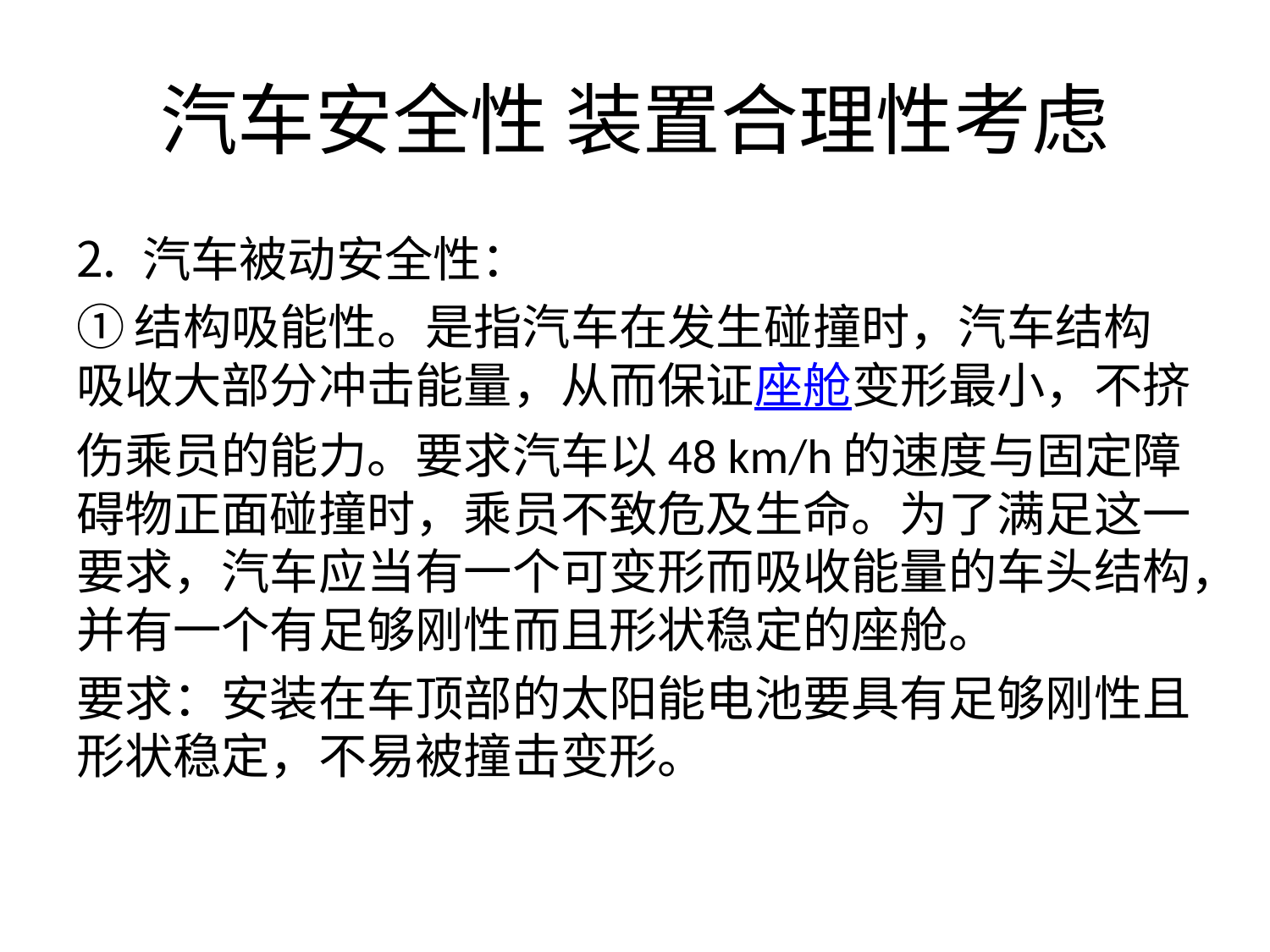

# 汽车安全性 装置合理性考虑
汽车被动安全性：
①结构吸能性。是指汽车在发生碰撞时，汽车结构吸收大部分冲击能量，从而保证座舱变形最小，不挤伤乘员的能力。要求汽车以48 km/h的速度与固定障碍物正面碰撞时，乘员不致危及生命。为了满足这一要求，汽车应当有一个可变形而吸收能量的车头结构，并有一个有足够刚性而且形状稳定的座舱。
要求：安装在车顶部的太阳能电池要具有足够刚性且形状稳定，不易被撞击变形。